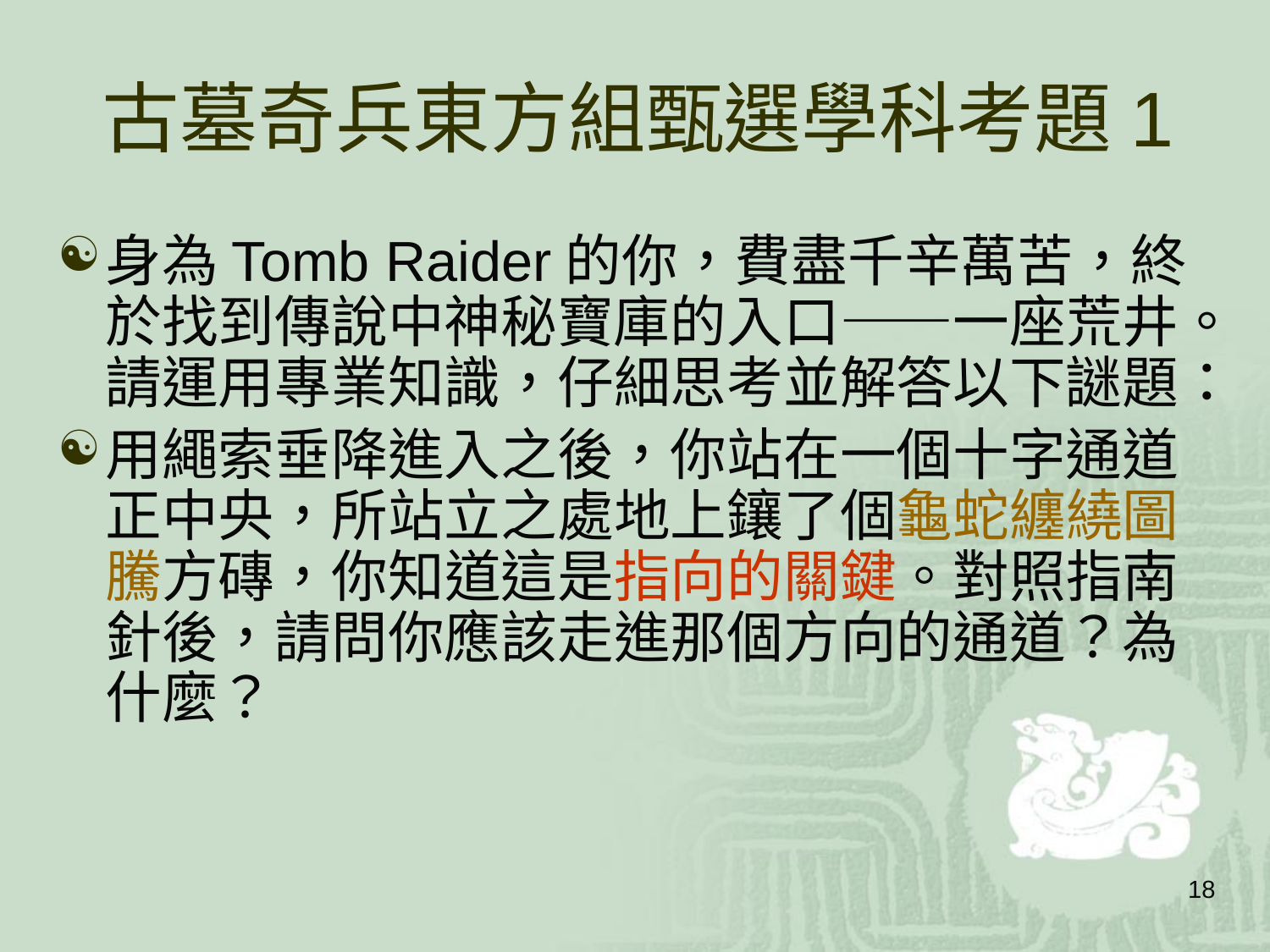

# 古墓奇兵東方組甄選學科考題1
身為Tomb Raider的你，費盡千辛萬苦，終於找到傳說中神秘寶庫的入口——一座荒井。請運用專業知識，仔細思考並解答以下謎題：
用繩索垂降進入之後，你站在一個十字通道正中央，所站立之處地上鑲了個龜蛇纏繞圖騰方磚，你知道這是指向的關鍵。對照指南針後，請問你應該走進那個方向的通道？為什麼？
18